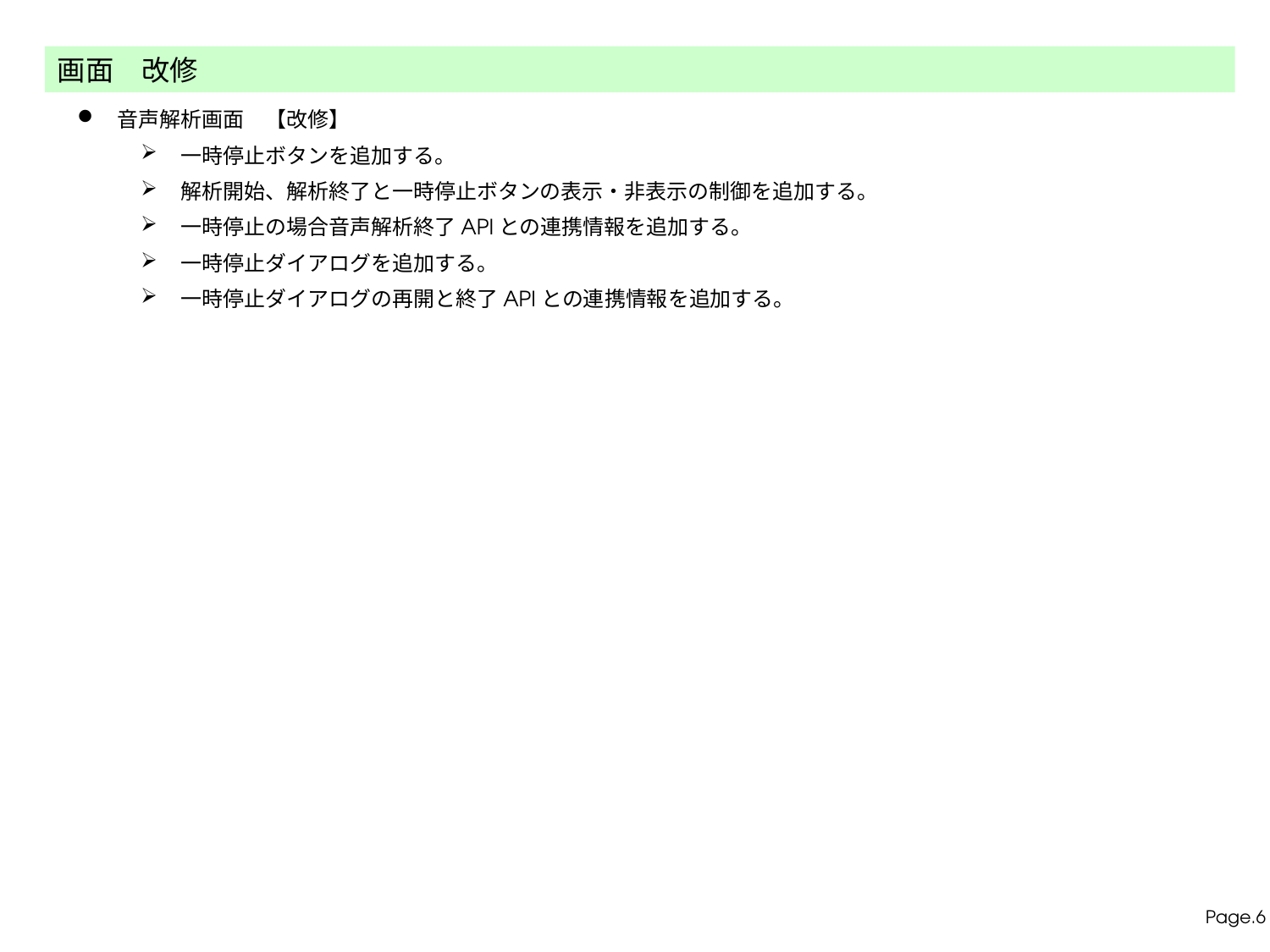

画面　改修
音声解析画面　【改修】
一時停止ボタンを追加する。
解析開始、解析終了と一時停止ボタンの表示・非表示の制御を追加する。
一時停止の場合音声解析終了APIとの連携情報を追加する。
一時停止ダイアログを追加する。
一時停止ダイアログの再開と終了APIとの連携情報を追加する。